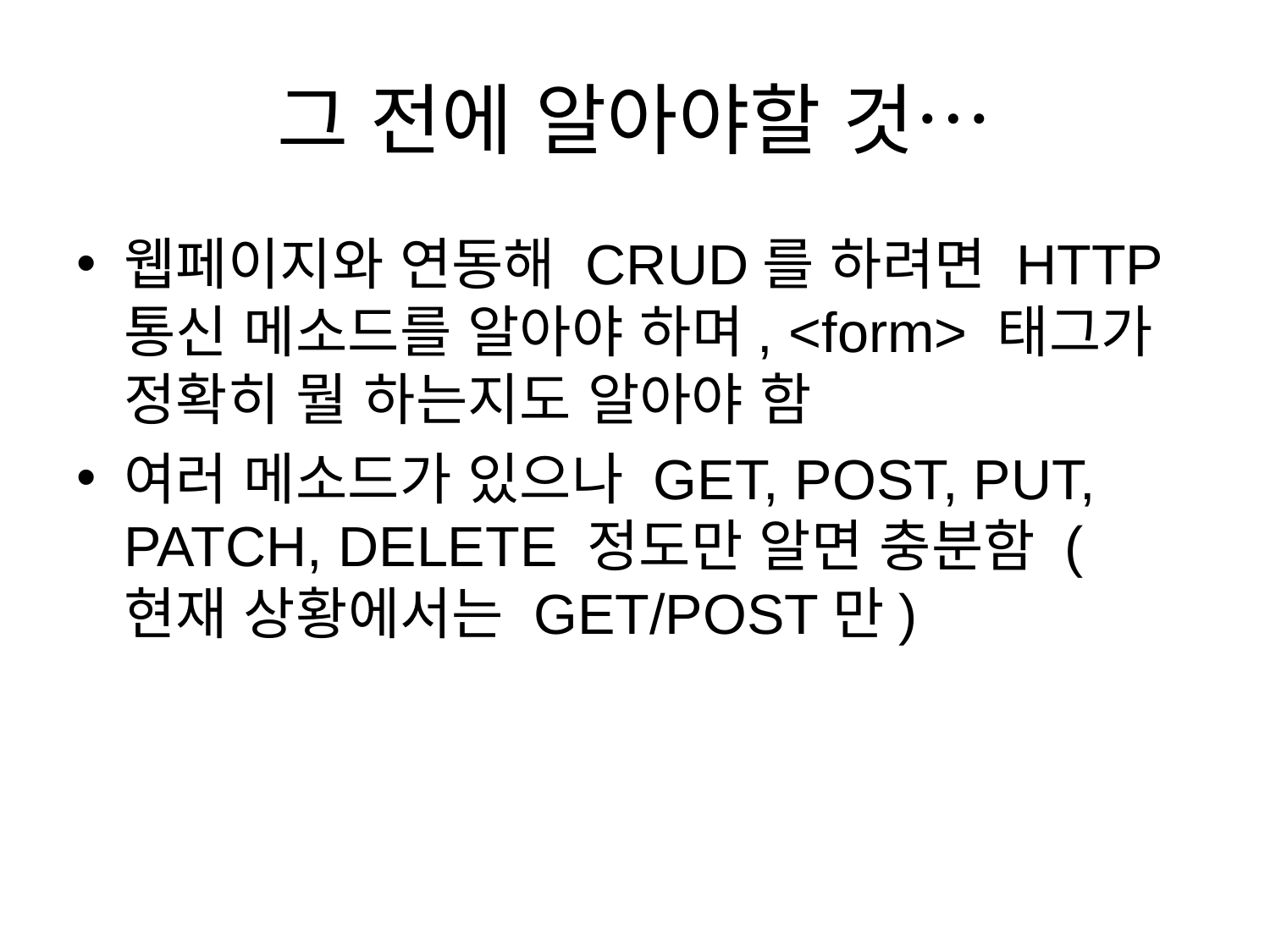

# 그 전에 알아야할 것…
웹페이지와 연동해 CRUD를 하려면 HTTP 통신 메소드를 알아야 하며, <form> 태그가 정확히 뭘 하는지도 알아야 함
여러 메소드가 있으나 GET, POST, PUT, PATCH, DELETE 정도만 알면 충분함 (현재 상황에서는 GET/POST만)